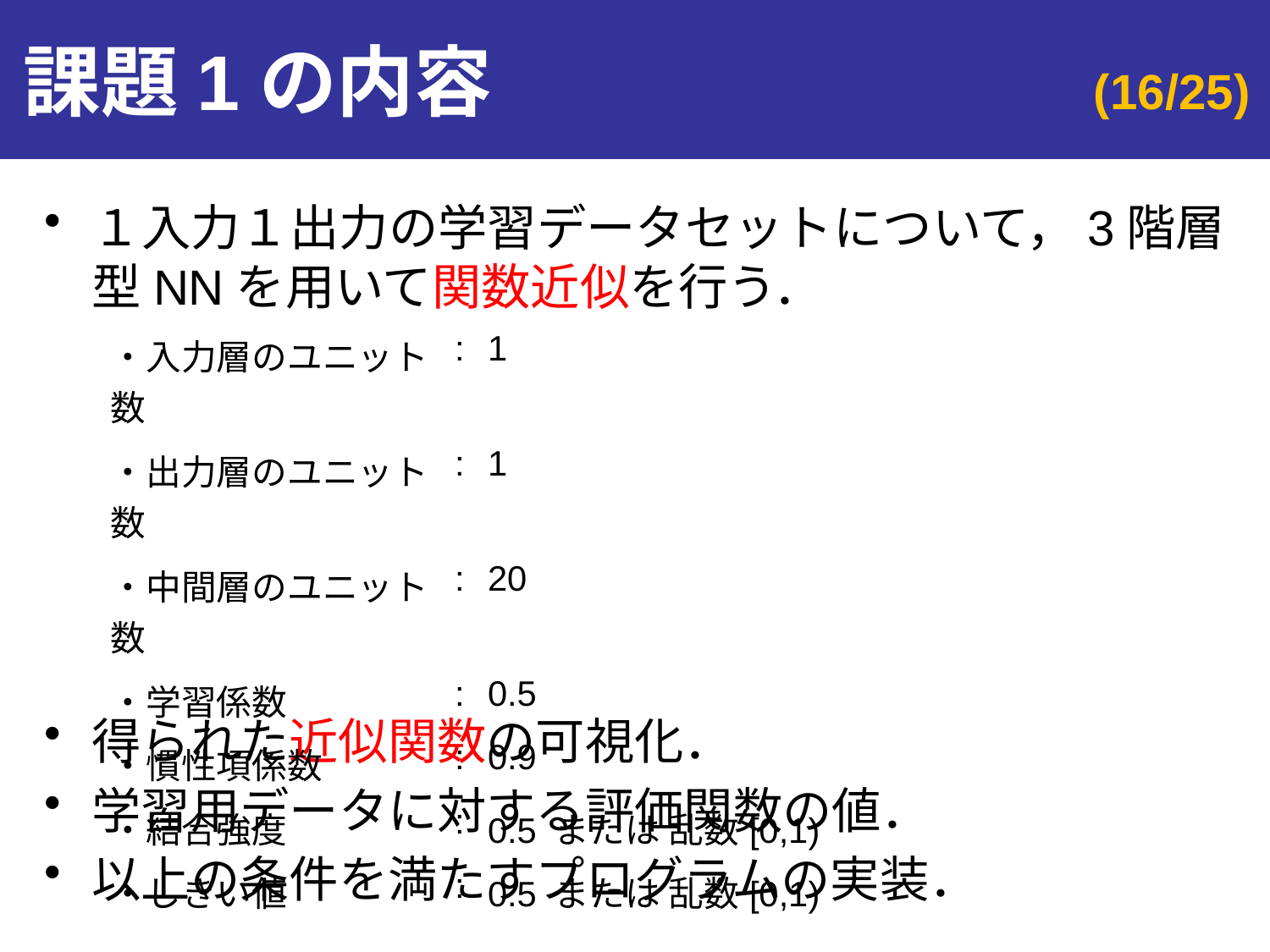

# 課題1の内容
１入力１出力の学習データセットについて，3階層型NNを用いて関数近似を行う．

得られた近似関数の可視化．
学習用データに対する評価関数の値．
以上の条件を満たすプログラムの実装．
| ・入力層のユニット数 | : | 1 |
| --- | --- | --- |
| ・出力層のユニット数 | : | 1 |
| ・中間層のユニット数 | : | 20 |
| ・学習係数 | : | 0.5 |
| ・慣性項係数 | : | 0.9 |
| ・結合強度 | : | 0.5 または 乱数[0,1) |
| ・しきい値 | : | 0.5 または 乱数[0,1) |